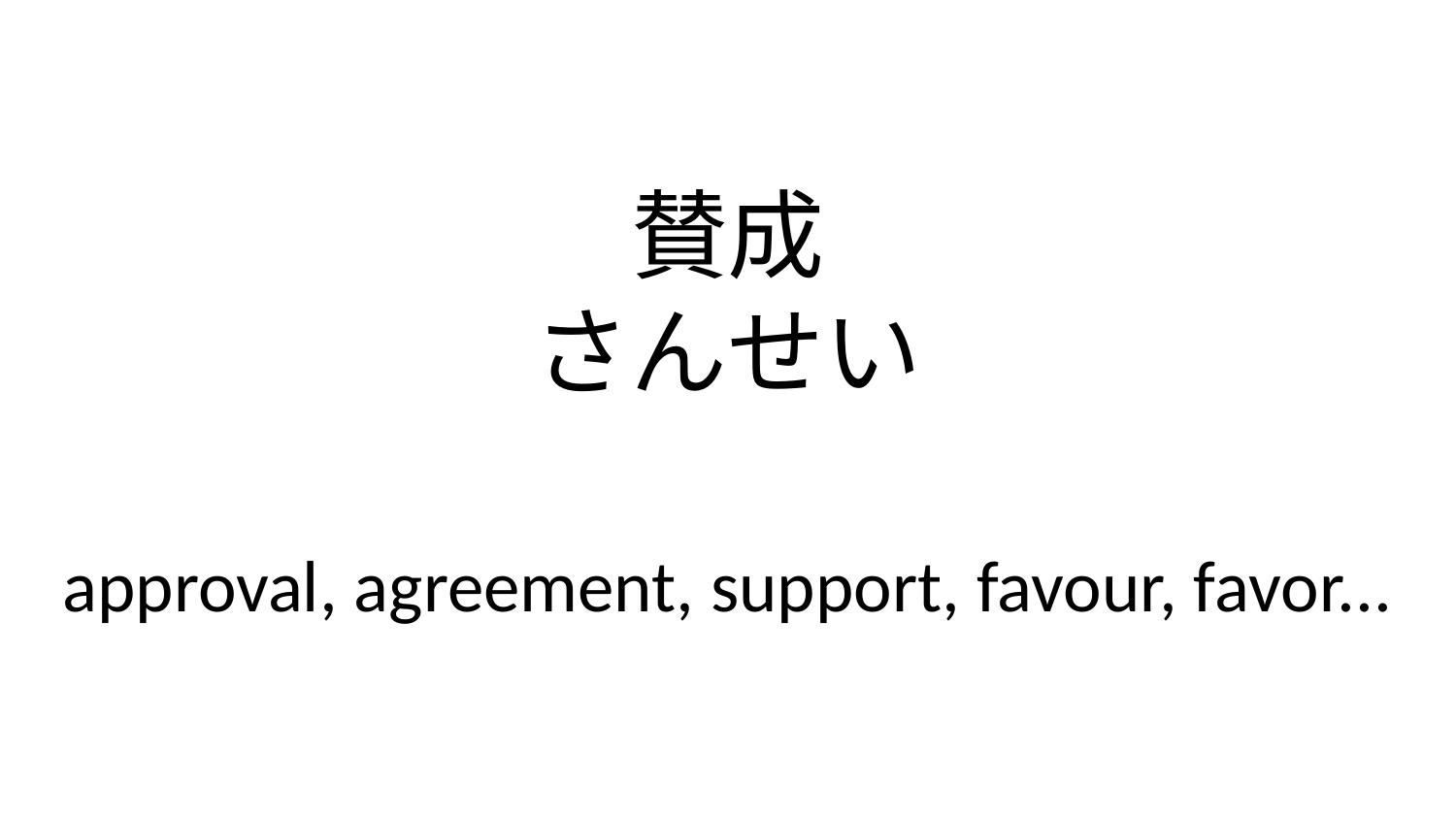

賛成
さんせい
approval, agreement, support, favour, favor...